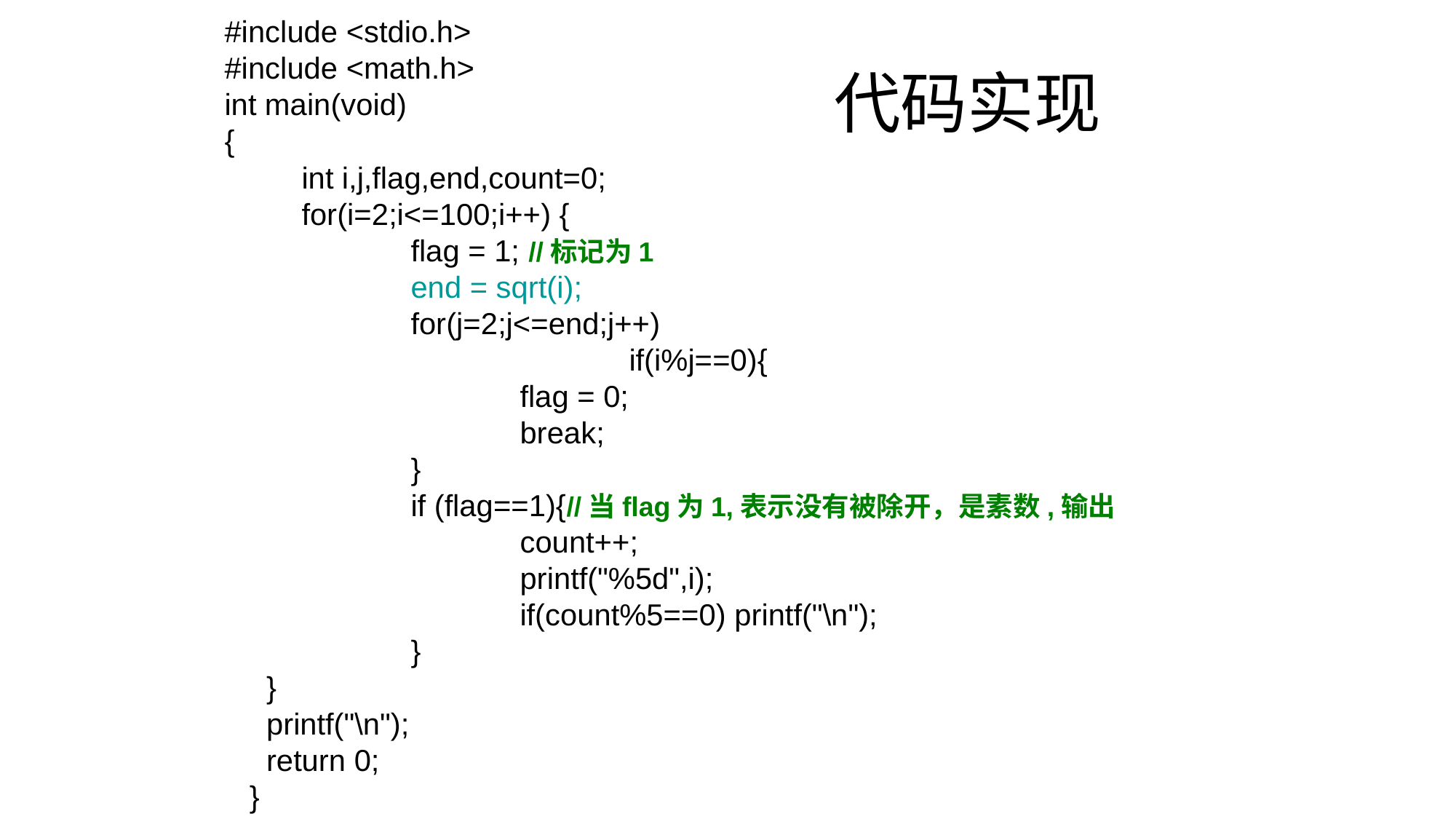

#include <stdio.h>
#include <math.h>
int main(void)
{
 	int i,j,flag,end,count=0;
 	for(i=2;i<=100;i++) {
  		flag = 1;	 //标记为1
		end = sqrt(i);
  		for(j=2;j<=end;j++)
				if(i%j==0){
    			flag = 0;
    			break;
   		}
   		if (flag==1){//当flag为1,表示没有被除开，是素数,输出
   			count++;
   			printf("%5d",i);
   			if(count%5==0) printf("\n");
   		}
     }
     printf("\n");
     return 0;
   }
# 代码实现